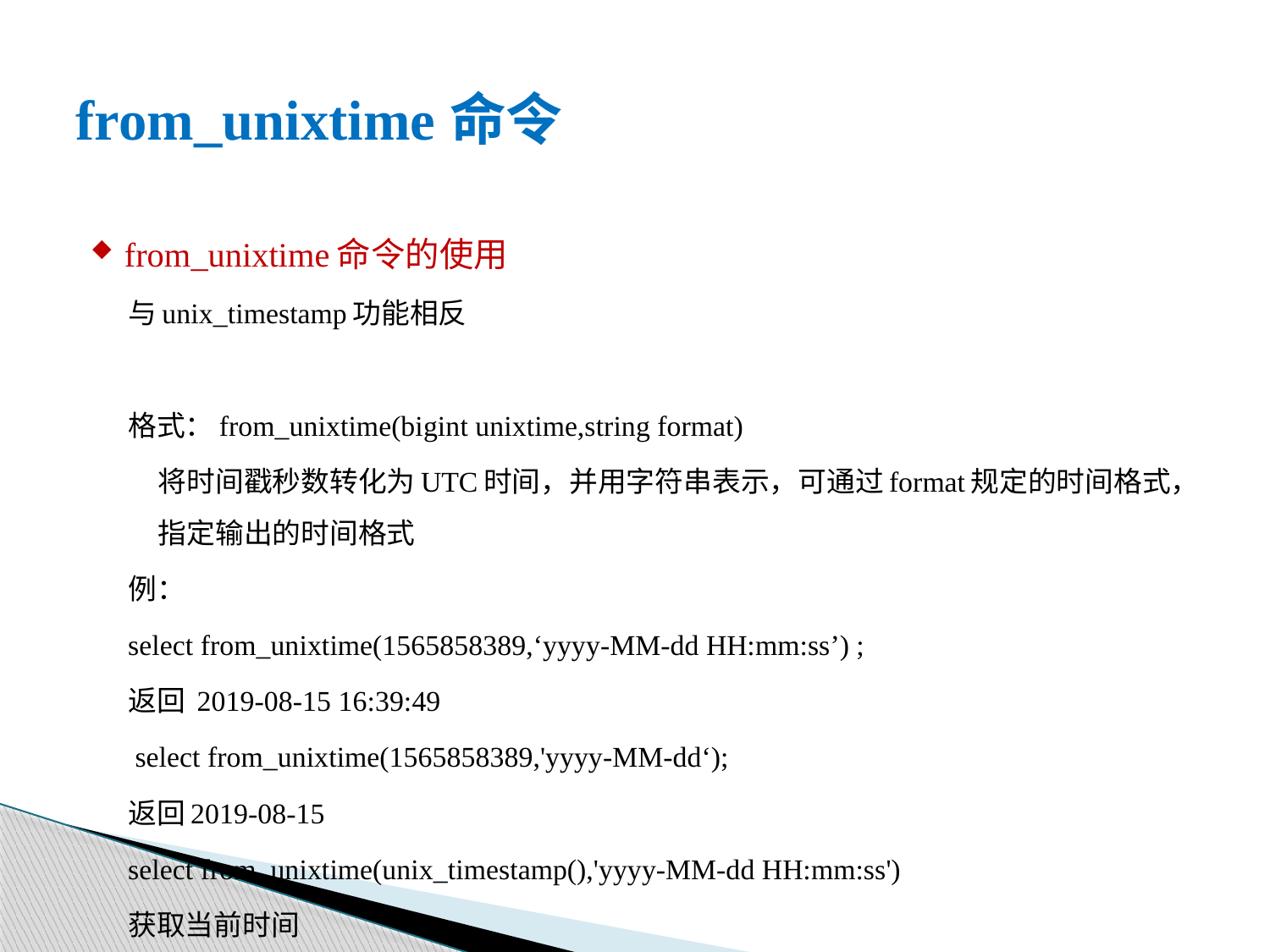

# from_unixtime命令
from_unixtime命令的使用
与unix_timestamp功能相反

格式：from_unixtime(bigint unixtime,string format)
将时间戳秒数转化为UTC时间，并用字符串表示，可通过format规定的时间格式，指定输出的时间格式
例：
select from_unixtime(1565858389,‘yyyy-MM-dd HH:mm:ss’) ;
返回 2019-08-15 16:39:49
 select from_unixtime(1565858389,'yyyy-MM-dd‘);
返回2019-08-15
select from_unixtime(unix_timestamp(),'yyyy-MM-dd HH:mm:ss')
获取当前时间